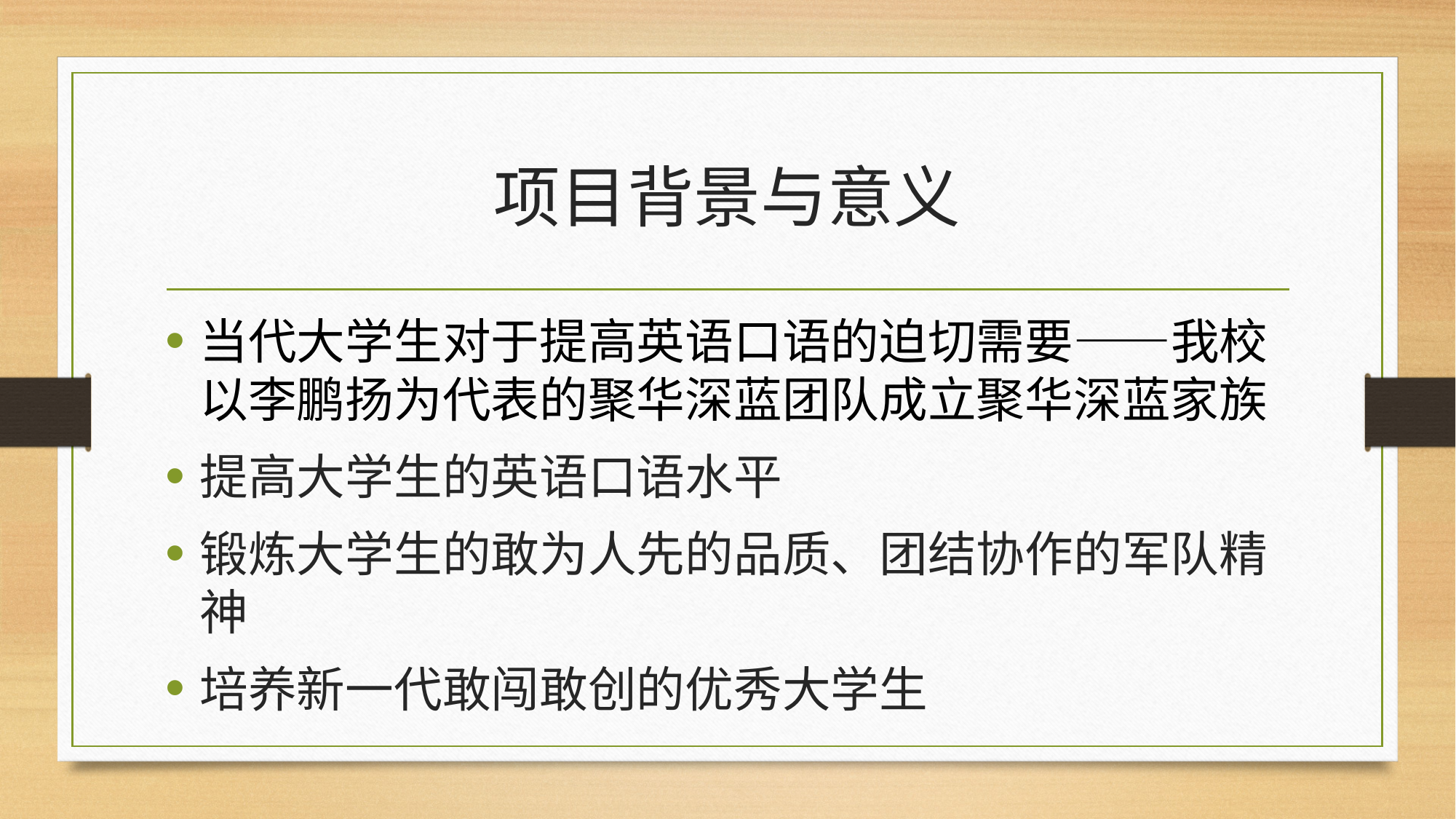

# 项目背景与意义
当代大学生对于提高英语口语的迫切需要——我校以李鹏扬为代表的聚华深蓝团队成立聚华深蓝家族
提高大学生的英语口语水平
锻炼大学生的敢为人先的品质、团结协作的军队精神
培养新一代敢闯敢创的优秀大学生